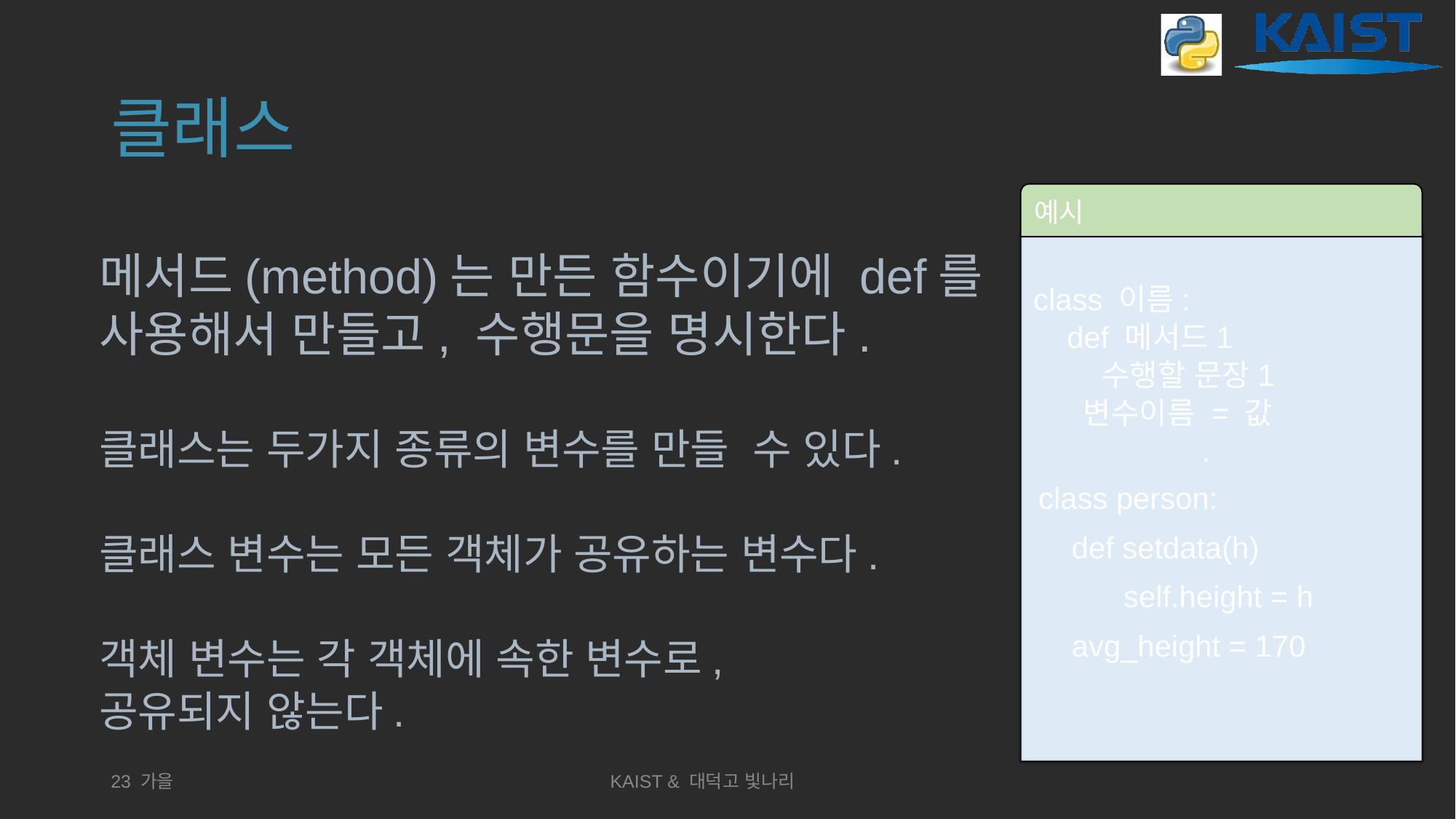

# 클래스

메서드(method)는 만든 함수이기에 def를 사용해서 만들고, 수행문을 명시한다.

클래스는 두가지 종류의 변수를 만들  수 있다.

클래스 변수는 모든 객체가 공유하는 변수다.

객체 변수는 각 객체에 속한 변수로,
공유되지 않는다.
예시

class 이름:
    def 메서드1
    	수행할 문장1
     변수이름 = 값
			.
class person:
    def setdata(h)
	self.height = h
    avg_height = 170

23 가을
KAIST & 대덕고 빛나리